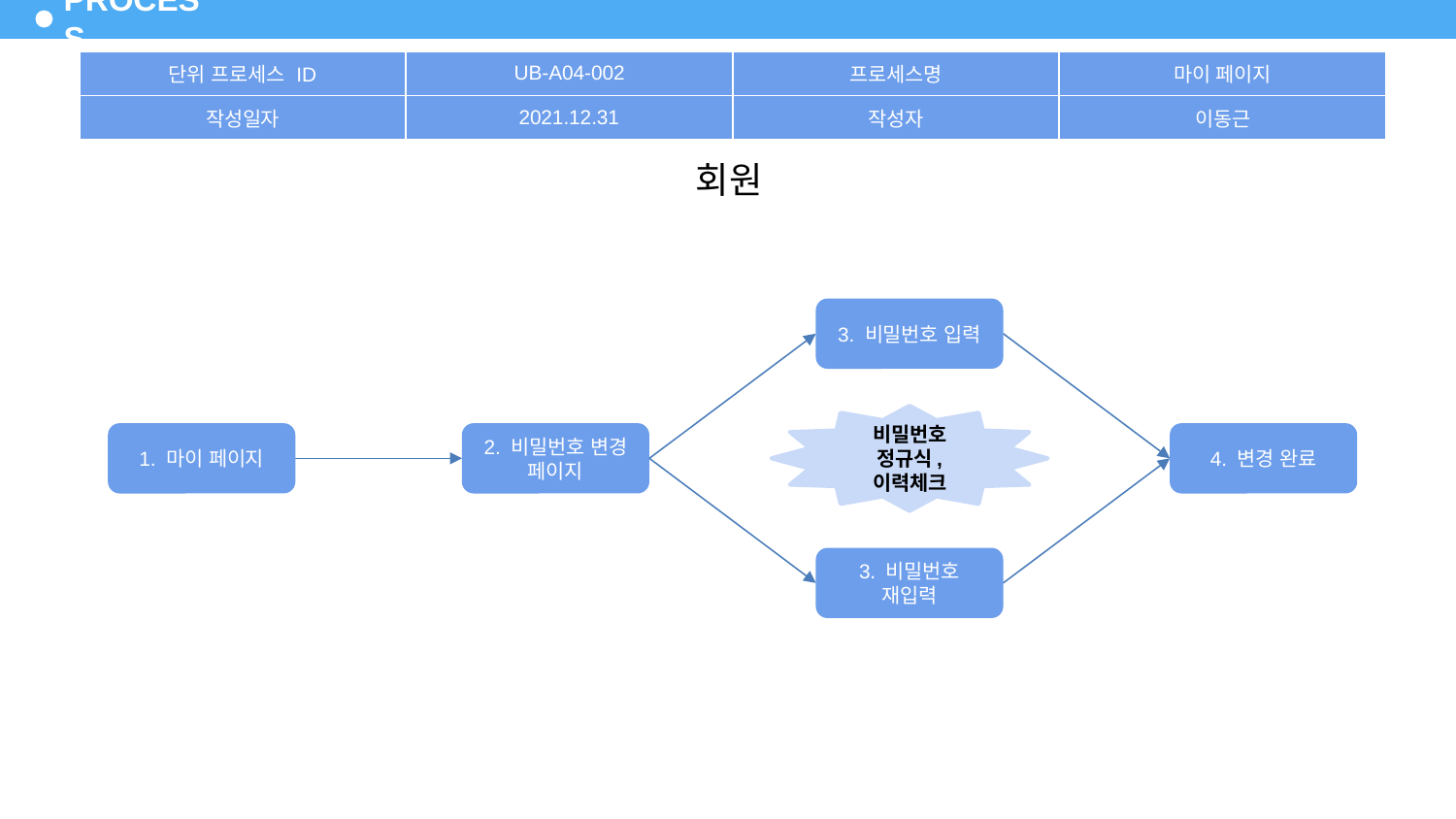

# PROCESS
| 단위 프로세스 ID | UB-A04-002 | 프로세스명 | 마이 페이지 |
| --- | --- | --- | --- |
| 작성일자 | 2021.12.31 | 작성자 | 이동근 |
회원
3. 비밀번호 입력
비밀번호 정규식, 이력체크
1. 마이 페이지
2. 비밀번호 변경 페이지
4. 변경 완료
3. 비밀번호 재입력